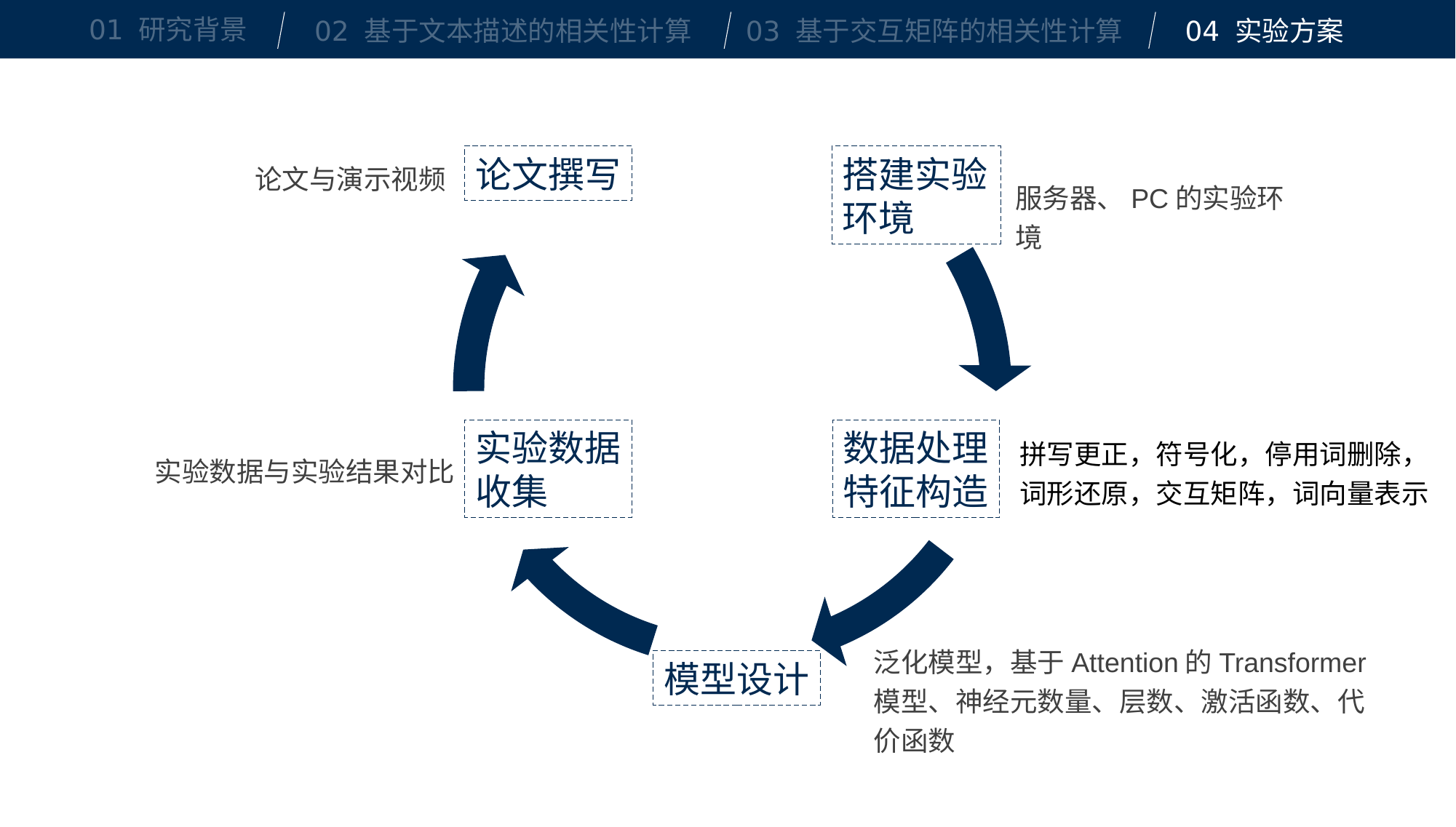

01 研究背景
02 基于文本描述的相关性计算
03 基于交互矩阵的相关性计算
04 实验方案

论文撰写
搭建实验环境
论文与演示视频
服务器、PC的实验环境

实验数据
收集
数据处理
特征构造
拼写更正，符号化，停用词删除，词形还原，交互矩阵，词向量表示
实验数据与实验结果对比

泛化模型，基于Attention的Transformer模型、神经元数量、层数、激活函数、代价函数
模型设计